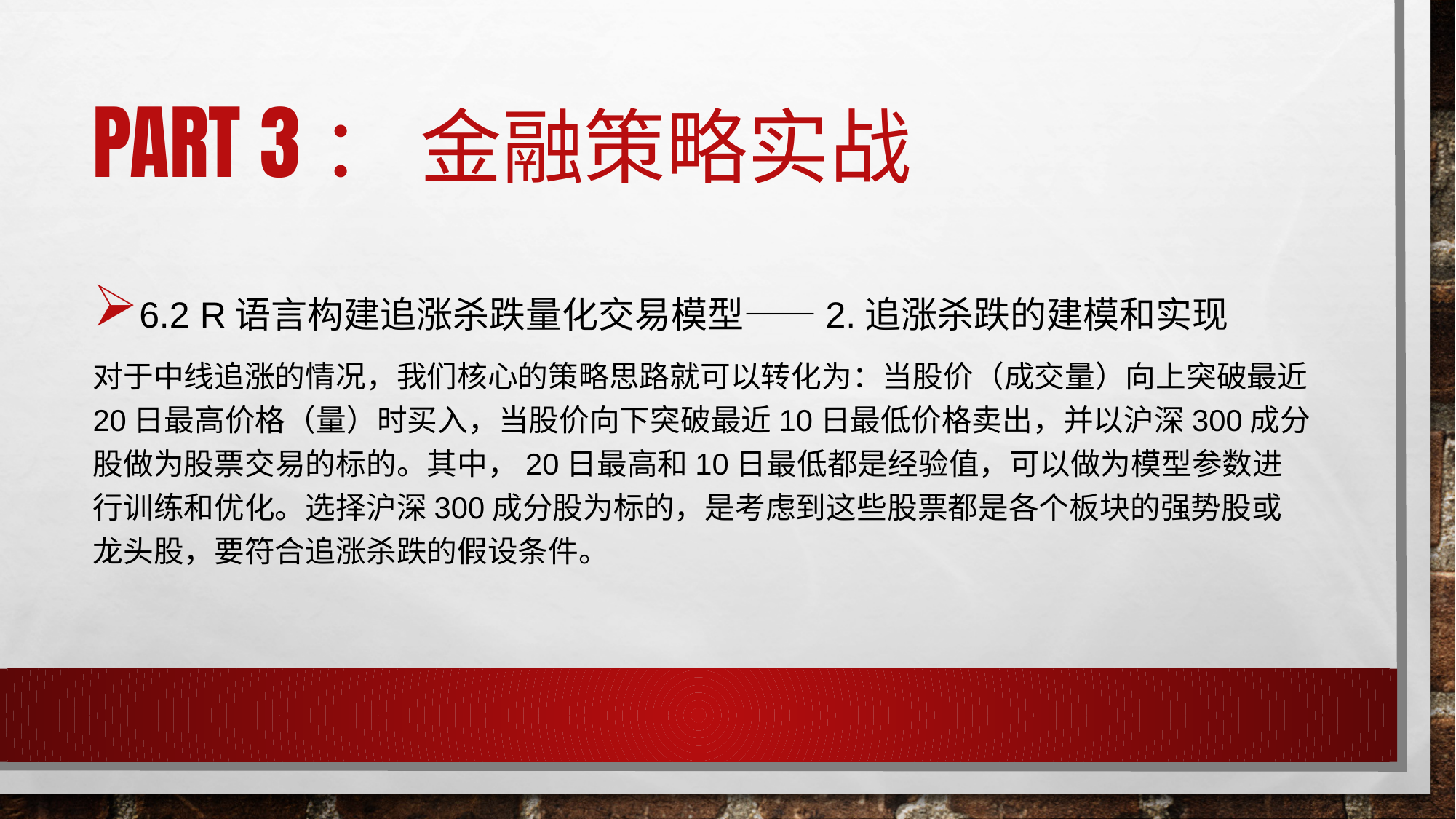

# Part 3： 金融策略实战
6.2 R语言构建追涨杀跌量化交易模型——2.追涨杀跌的建模和实现
对于中线追涨的情况，我们核心的策略思路就可以转化为：当股价（成交量）向上突破最近20日最高价格（量）时买入，当股价向下突破最近10日最低价格卖出，并以沪深300成分股做为股票交易的标的。其中，20日最高和10日最低都是经验值，可以做为模型参数进行训练和优化。选择沪深300成分股为标的，是考虑到这些股票都是各个板块的强势股或⻰头股，要符合追涨杀跌的假设条件。